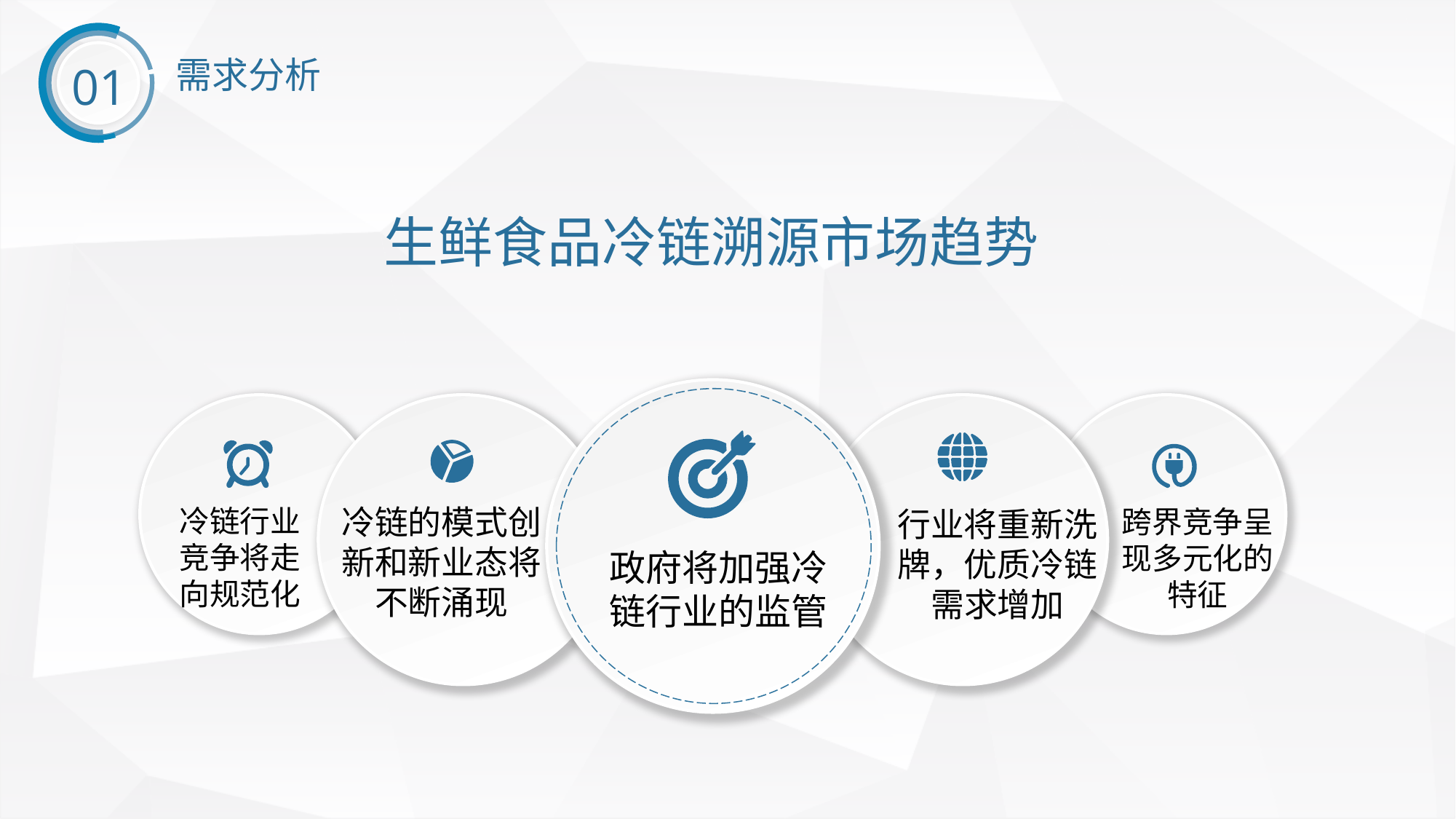

需求分析
01
生鲜食品冷链溯源市场趋势
e7d195523061f1c0205959036996ad55c215b892a7aac5c0B9ADEF7896FB48F2EF97163A2DE1401E1875DEDC438B7864AD24CA23553DBBBD975DAF4CAD4A2592689FFB6CEE59FFA55B2702D0E5EE29CDDE744B5A58D848E290B0F3363EEEFF85AEACDB2C4783B3CFD20D9E72AC2F528B09A88B84C6E73CDEC5D6CB26D43C2398027A14BE9DBFE415

冷链的模式创新和新业态将不断涌现
冷链行业竞争将走向规范化
跨界竞争呈现多元化的特征
行业将重新洗牌，优质冷链需求增加
政府将加强冷链行业的监管